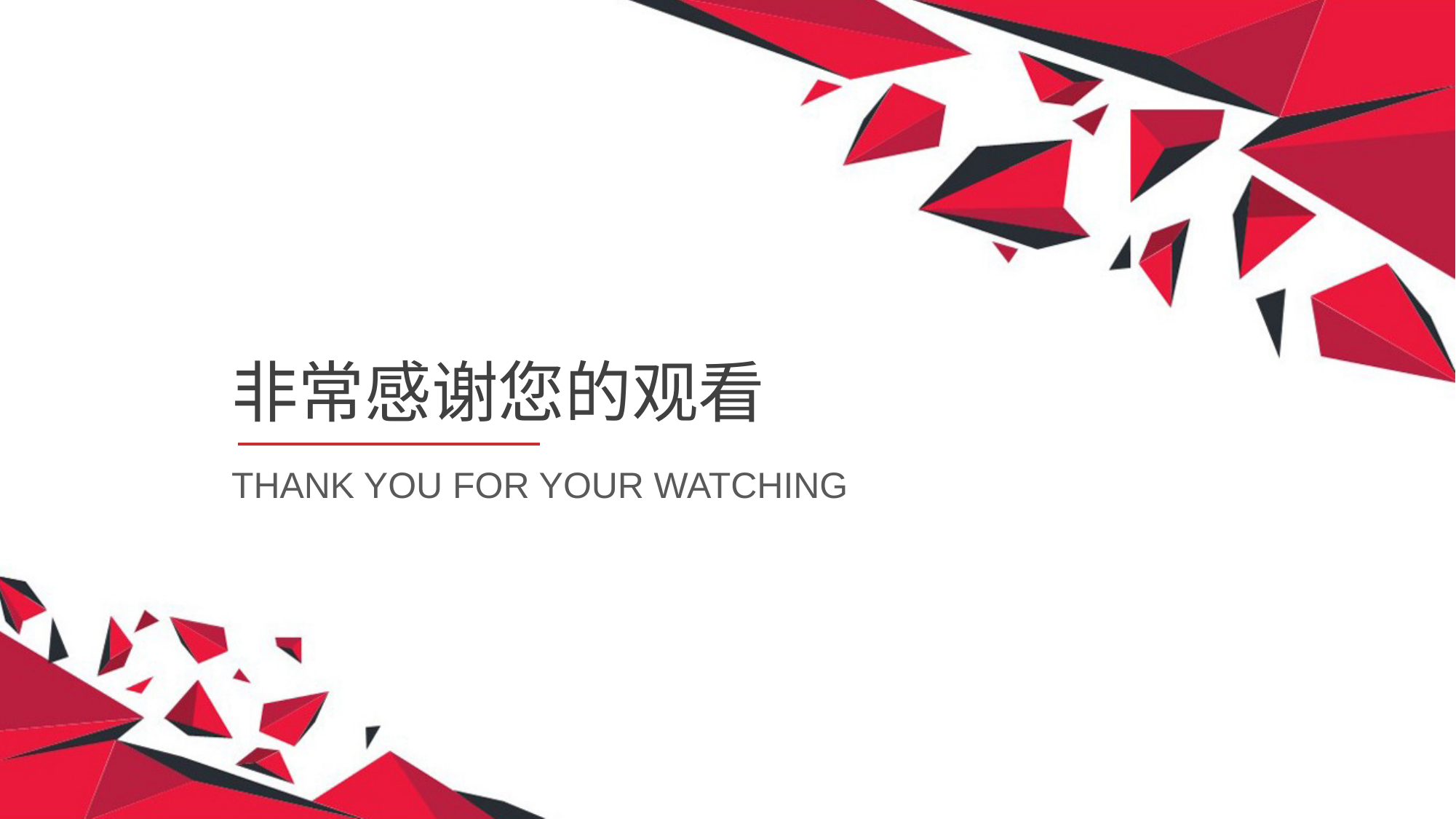

# 非常感谢您的观看
THANK YOU FOR YOUR WATCHING